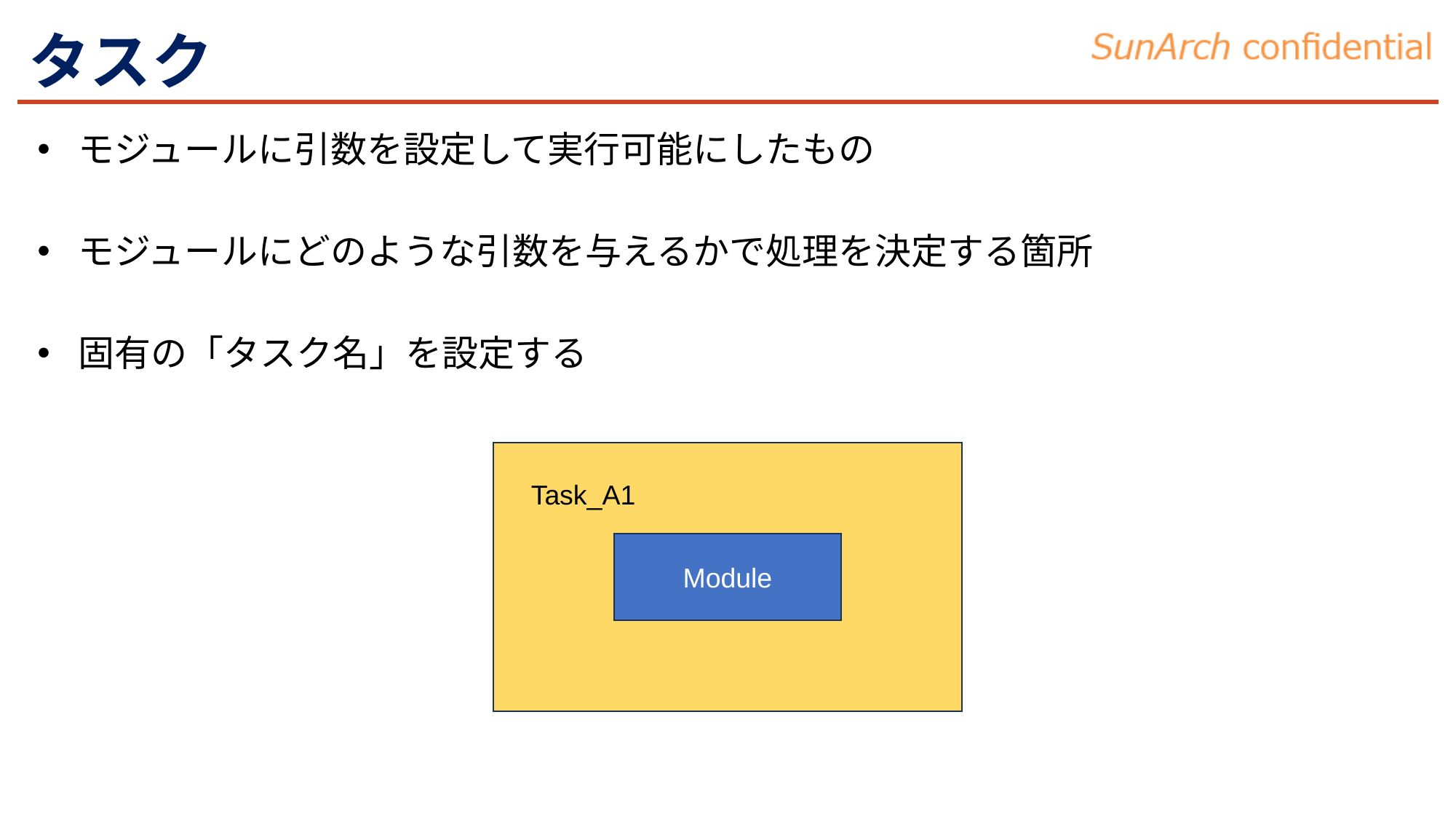

# タスク
モジュールに引数を設定して実行可能にしたもの

モジュールにどのような引数を与えるかで処理を決定する箇所

固有の「タスク名」を設定する

Task_A1
Module